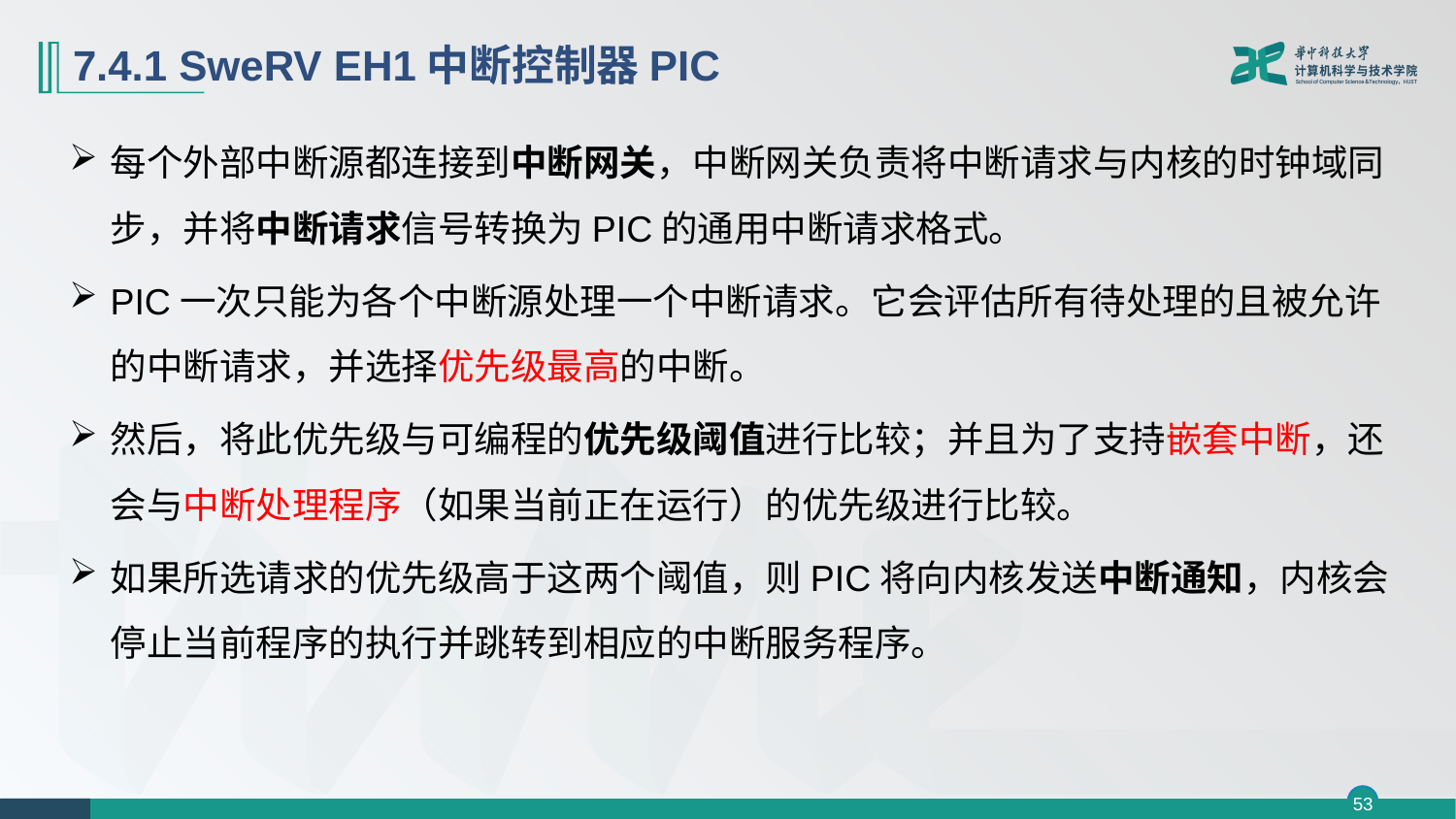

# 7.4.1 SweRV EH1中断控制器PIC
每个外部中断源都连接到中断网关，中断网关负责将中断请求与内核的时钟域同步，并将中断请求信号转换为PIC的通用中断请求格式。
PIC一次只能为各个中断源处理一个中断请求。它会评估所有待处理的且被允许的中断请求，并选择优先级最高的中断。
然后，将此优先级与可编程的优先级阈值进行比较；并且为了支持嵌套中断，还会与中断处理程序（如果当前正在运行）的优先级进行比较。
如果所选请求的优先级高于这两个阈值，则PIC将向内核发送中断通知，内核会停止当前程序的执行并跳转到相应的中断服务程序。